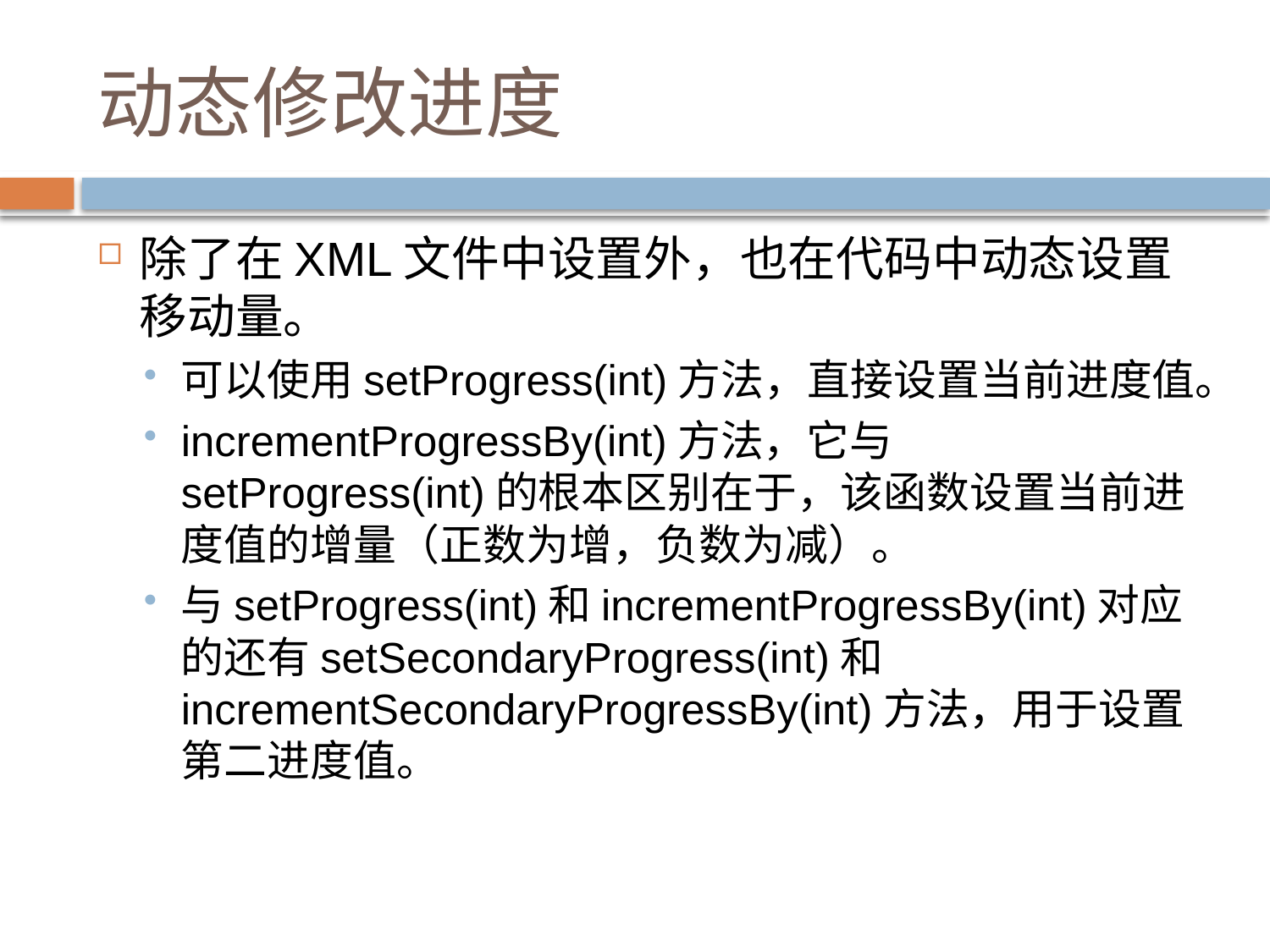

# 动态修改进度
除了在XML文件中设置外，也在代码中动态设置移动量。
可以使用setProgress(int)方法，直接设置当前进度值。
incrementProgressBy(int)方法，它与setProgress(int)的根本区别在于，该函数设置当前进度值的增量（正数为增，负数为减）。
与setProgress(int)和incrementProgressBy(int)对应的还有setSecondaryProgress(int)和incrementSecondaryProgressBy(int)方法，用于设置第二进度值。